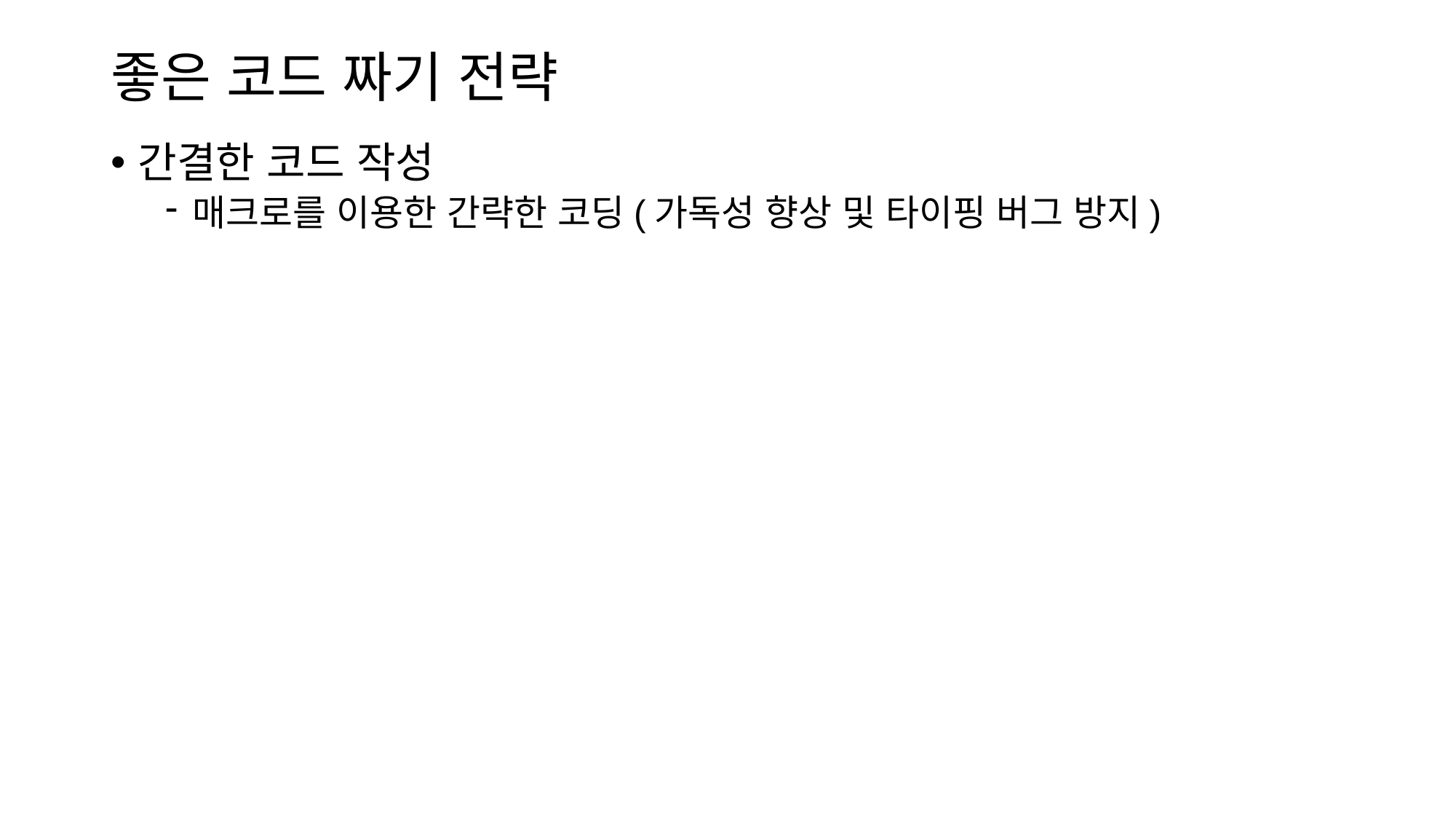

# 좋은 코드 짜기 전략
간결한 코드 작성
매크로를 이용한 간략한 코딩(가독성 향상 및 타이핑 버그 방지)